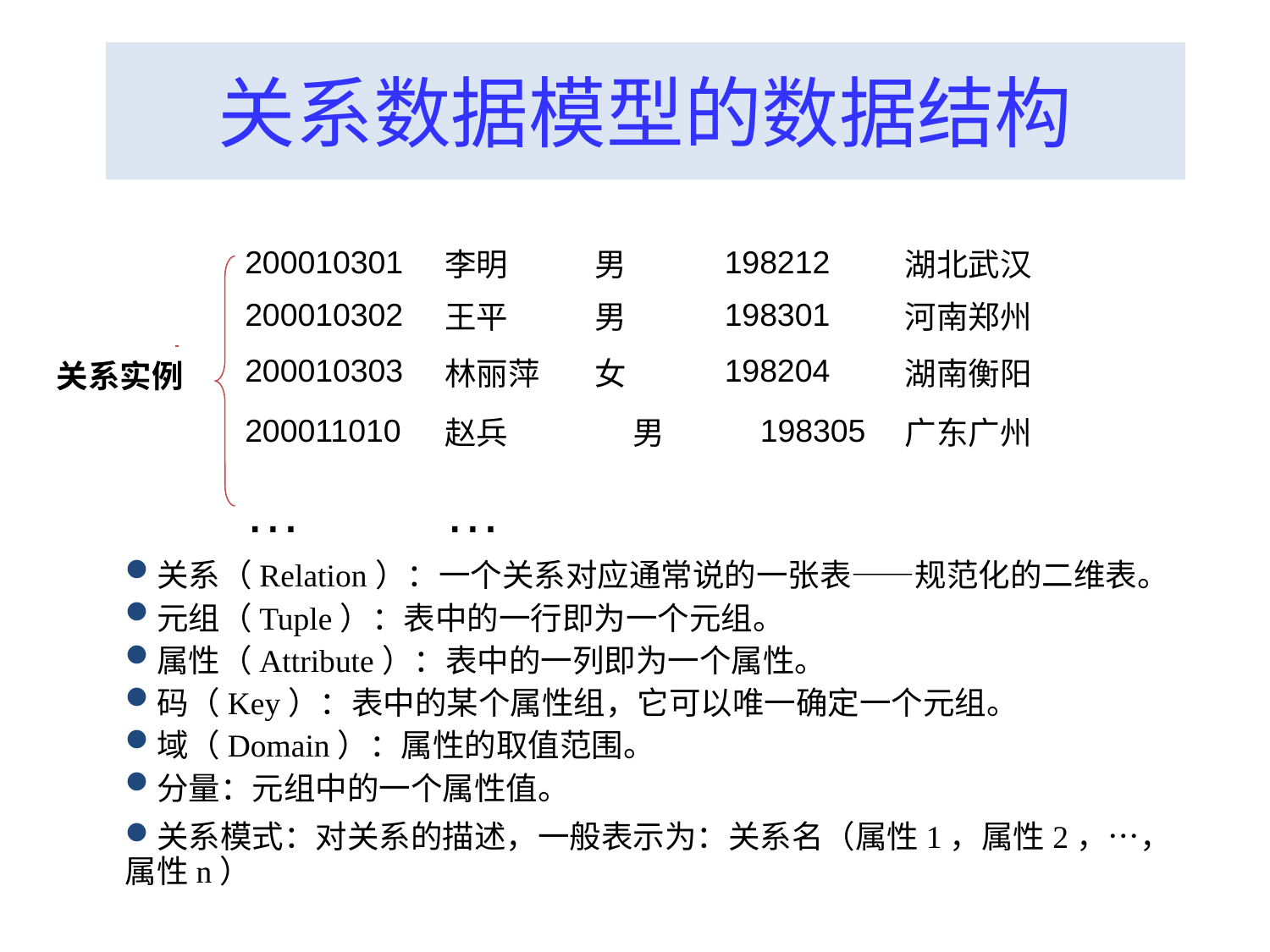

# 关系数据模型的数据结构
| 200010301 | 李明 | 男 | 198212 | 湖北武汉 |
| --- | --- | --- | --- | --- |
| 200010302 | 王平 | 男 | 198301 | 河南郑州 |
| 200010303 | 林丽萍 | 女 | 198204 | 湖南衡阳 |
| 200011010 | 赵兵 | 男 | 198305 | 广东广州 |
| … | … |  |  |  |

关系实例
关系（Relation）：一个关系对应通常说的一张表——规范化的二维表。
元组（Tuple）：表中的一行即为一个元组。
属性（Attribute）：表中的一列即为一个属性。
码（Key）：表中的某个属性组，它可以唯一确定一个元组。
域（Domain）：属性的取值范围。
分量：元组中的一个属性值。
关系模式：对关系的描述，一般表示为：关系名（属性1，属性2，…，属性n）